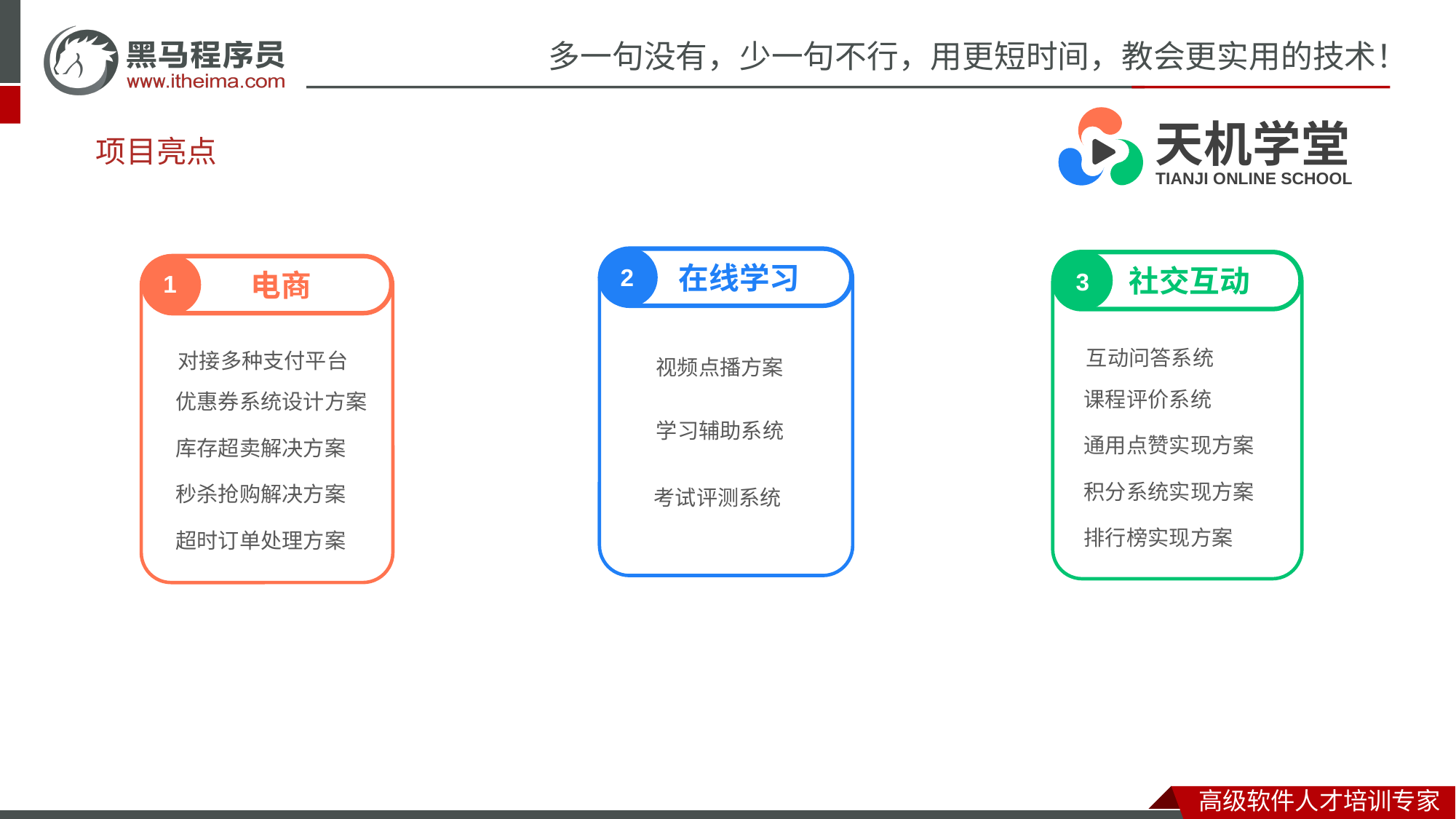

天机学堂

# 项目亮点

TIANJI ONLINE SCHOOL

2
在线学习
社交互动
3
1
电商
互动问答系统
对接多种支付平台
视频点播方案
课程评价系统
优惠券系统设计方案
学习辅助系统
通用点赞实现方案
库存超卖解决方案
积分系统实现方案
秒杀抢购解决方案
考试评测系统
排行榜实现方案
超时订单处理方案